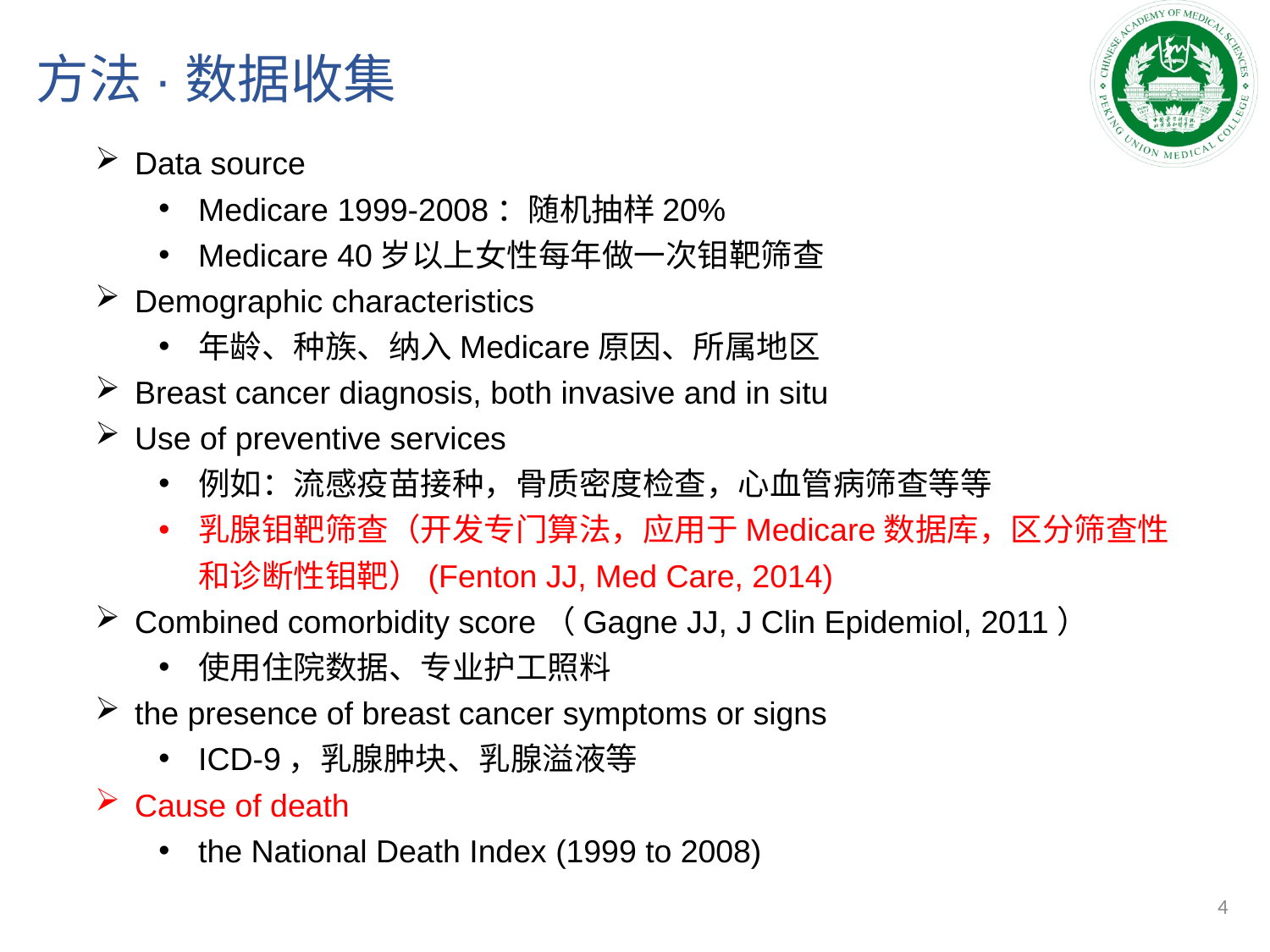

# 方法·数据收集
Data source
Medicare 1999-2008：随机抽样20%
Medicare 40岁以上女性每年做一次钼靶筛查
Demographic characteristics
年龄、种族、纳入Medicare原因、所属地区
Breast cancer diagnosis, both invasive and in situ
Use of preventive services
例如：流感疫苗接种，骨质密度检查，心血管病筛查等等
乳腺钼靶筛查（开发专门算法，应用于Medicare数据库，区分筛查性和诊断性钼靶）(Fenton JJ, Med Care, 2014)
Combined comorbidity score（Gagne JJ, J Clin Epidemiol, 2011）
使用住院数据、专业护工照料
the presence of breast cancer symptoms or signs
ICD-9，乳腺肿块、乳腺溢液等
Cause of death
the National Death Index (1999 to 2008)
4